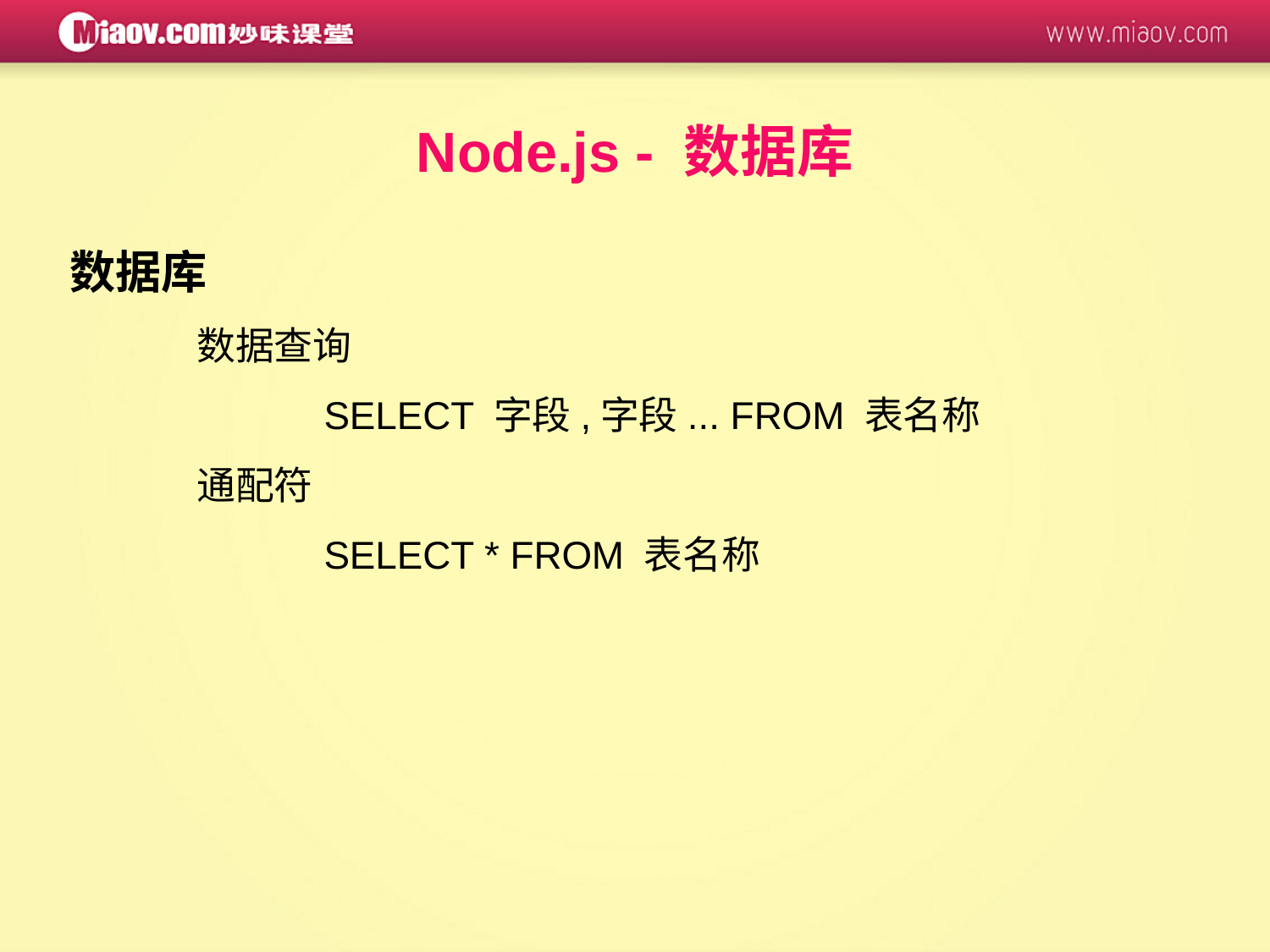

Node.js - 数据库
数据库
	数据查询
		SELECT 字段,字段... FROM 表名称
	通配符
		SELECT * FROM 表名称